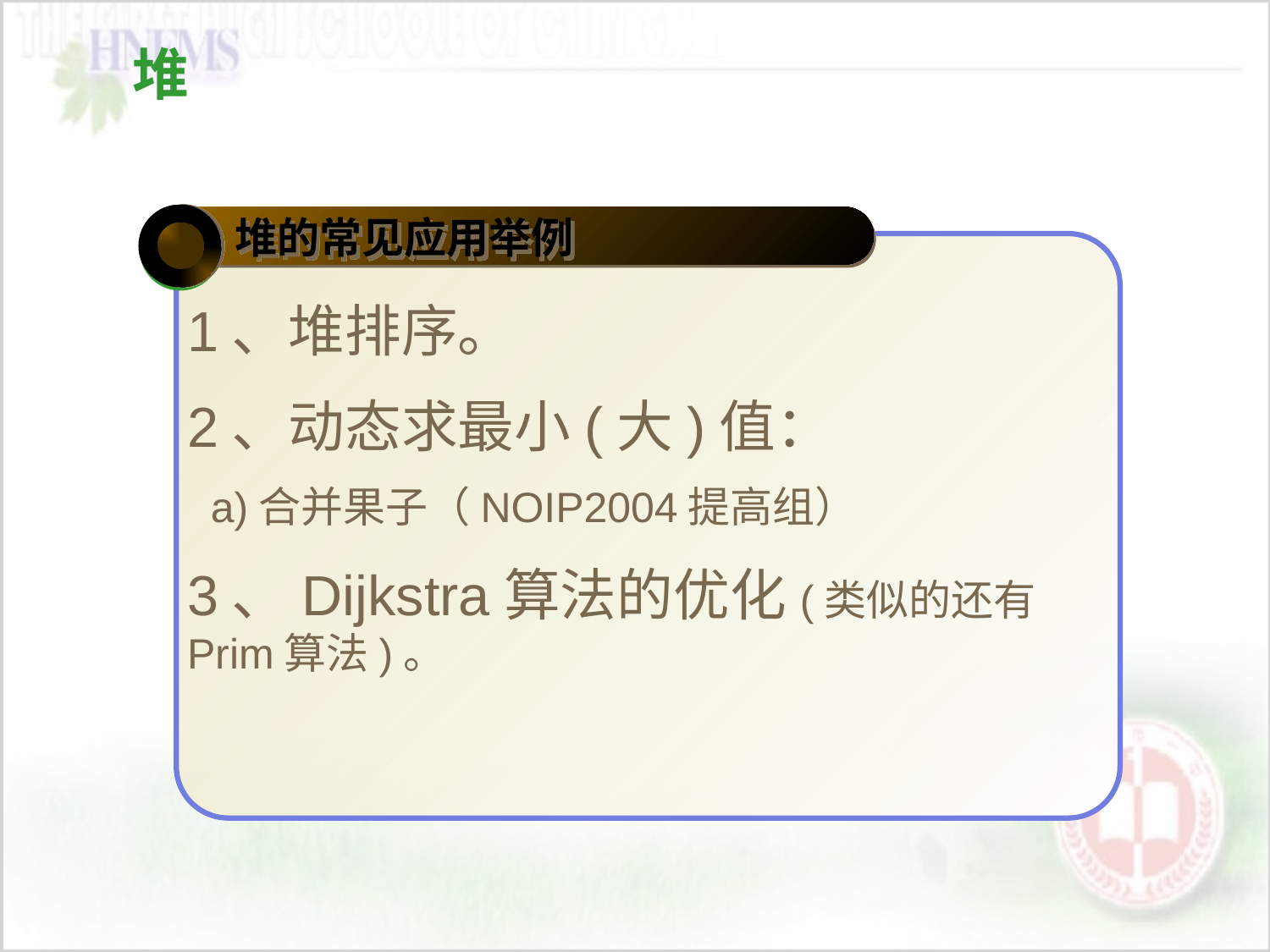

堆

堆的常见应用举例

1、堆排序。
2、动态求最小(大)值：
  a)合并果子（NOIP2004提高组）
3、Dijkstra算法的优化(类似的还有Prim算法)。